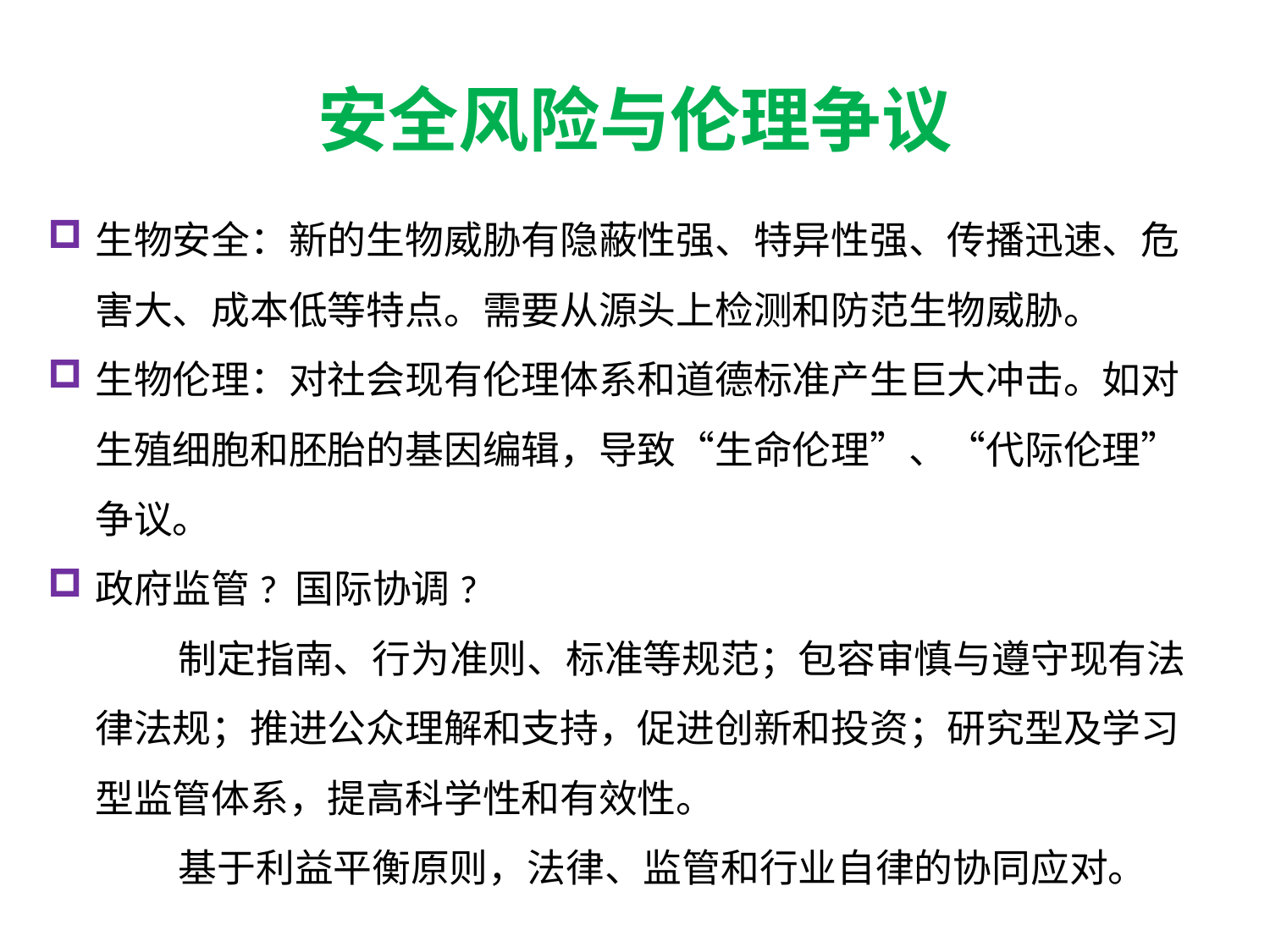

# 安全风险与伦理争议
生物安全：新的生物威胁有隐蔽性强、特异性强、传播迅速、危害大、成本低等特点。需要从源头上检测和防范生物威胁。
生物伦理：对社会现有伦理体系和道德标准产生巨大冲击。如对生殖细胞和胚胎的基因编辑，导致“生命伦理”、“代际伦理”争议。
政府监管? 国际协调?
              制定指南、行为准则、标准等规范；包容审慎与遵守现有法律法规；推进公众理解和支持，促进创新和投资；研究型及学习型监管体系，提高科学性和有效性。
              基于利益平衡原则，法律、监管和行业自律的协同应对。